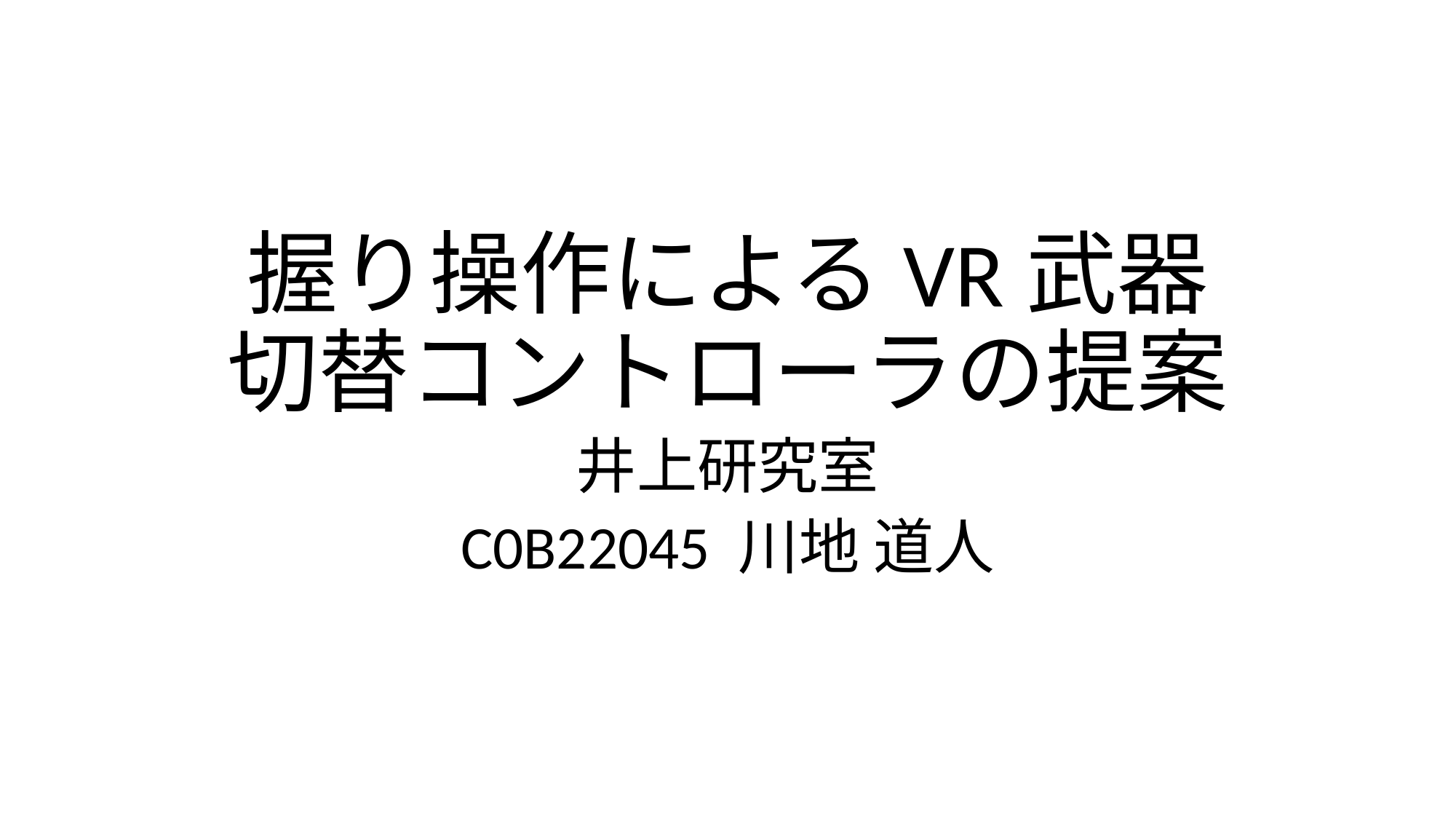

# 握り操作によるVR武器 切替コントローラの提案
井上研究室
C0B22045 川地 道人